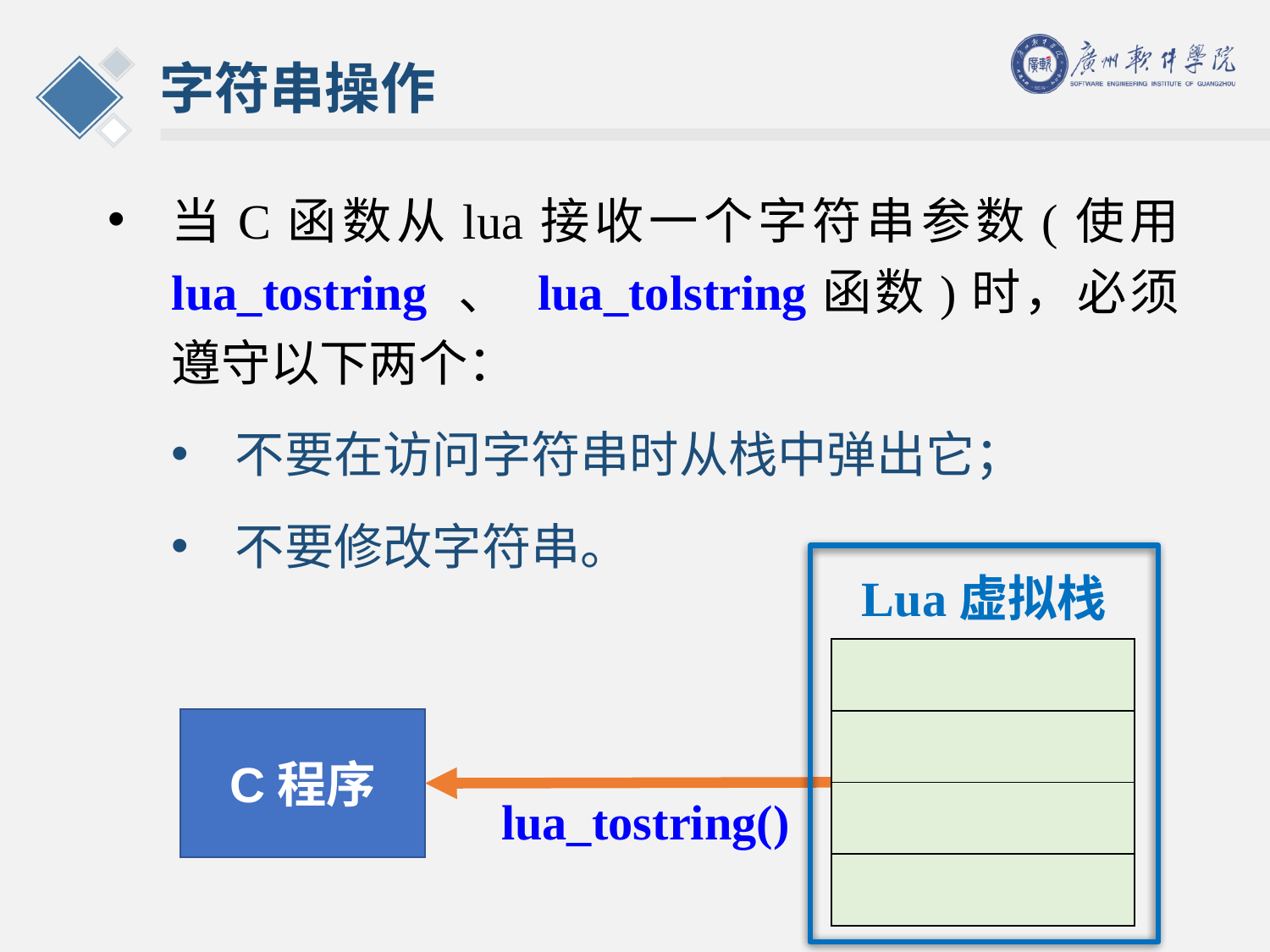

# 字符串操作
当C函数从lua接收一个字符串参数(使用 lua_tostring 、 lua_tolstring函数)时，必须遵守以下两个：
不要在访问字符串时从栈中弹出它；
不要修改字符串。

Lua虚拟栈
|  |
| --- |
|  |
|  |
|  |
C程序
lua_tostring()